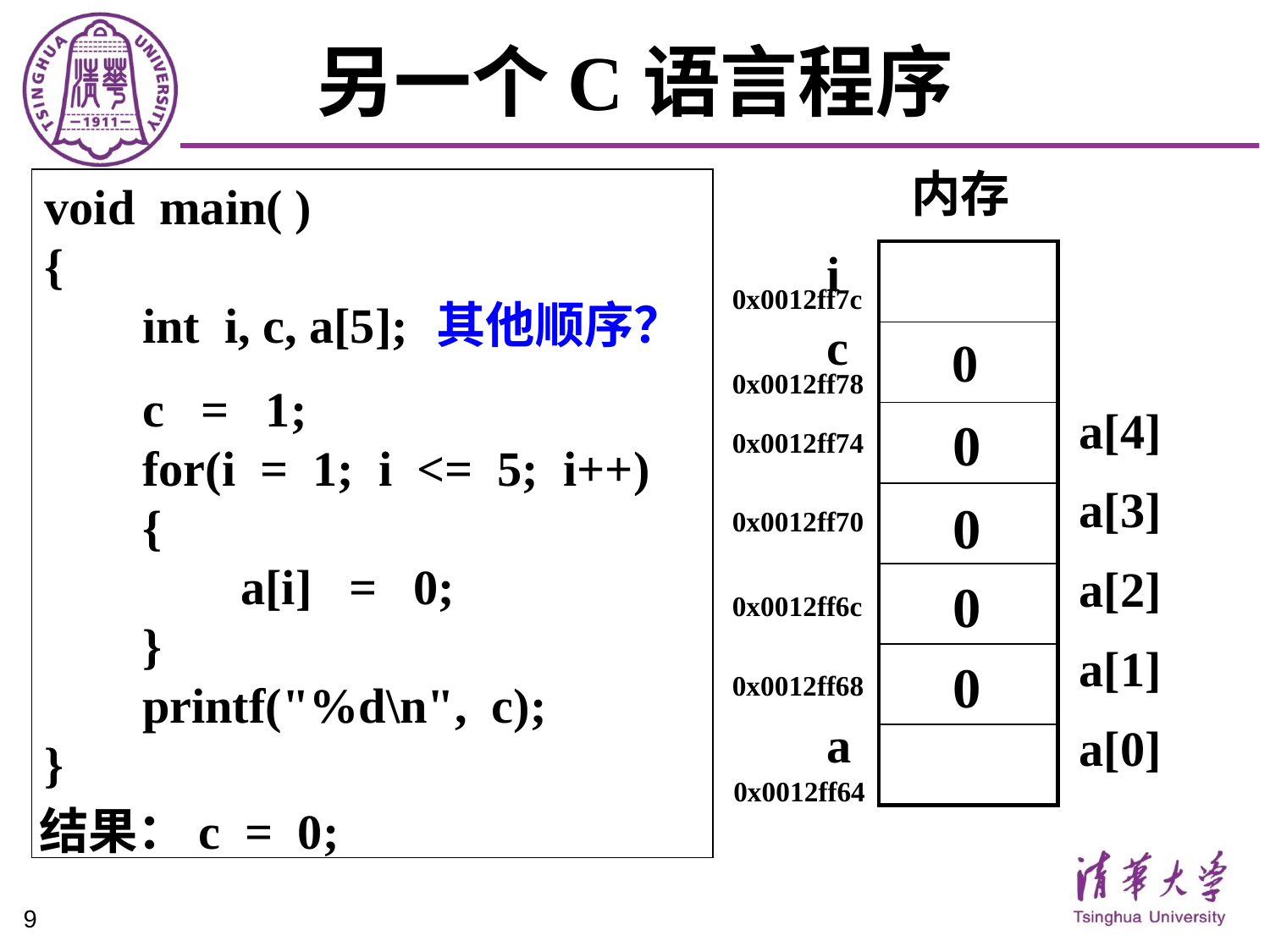

# 另一个C语言程序
内存
void  main( )
{
        int  i, c, a[5];
        c   =   1;
        for(i  =  1;  i  <=  5;  i++)
        {
                a[i]   =   0;
        }
        printf("%d\n",  c);
}

i
c
a[4]
a[3]
a[2]
a[1]
a
a[0]
|  |
| --- |
|  |
|  |
|  |
|  |
|  |
|  |
0x0012ff7c
0x0012ff78
0x0012ff74
0x0012ff70
0x0012ff6c
0x0012ff68
0x0012ff64
其他顺序？
1
0
0
0
0
0
结果：c  =  0;
9